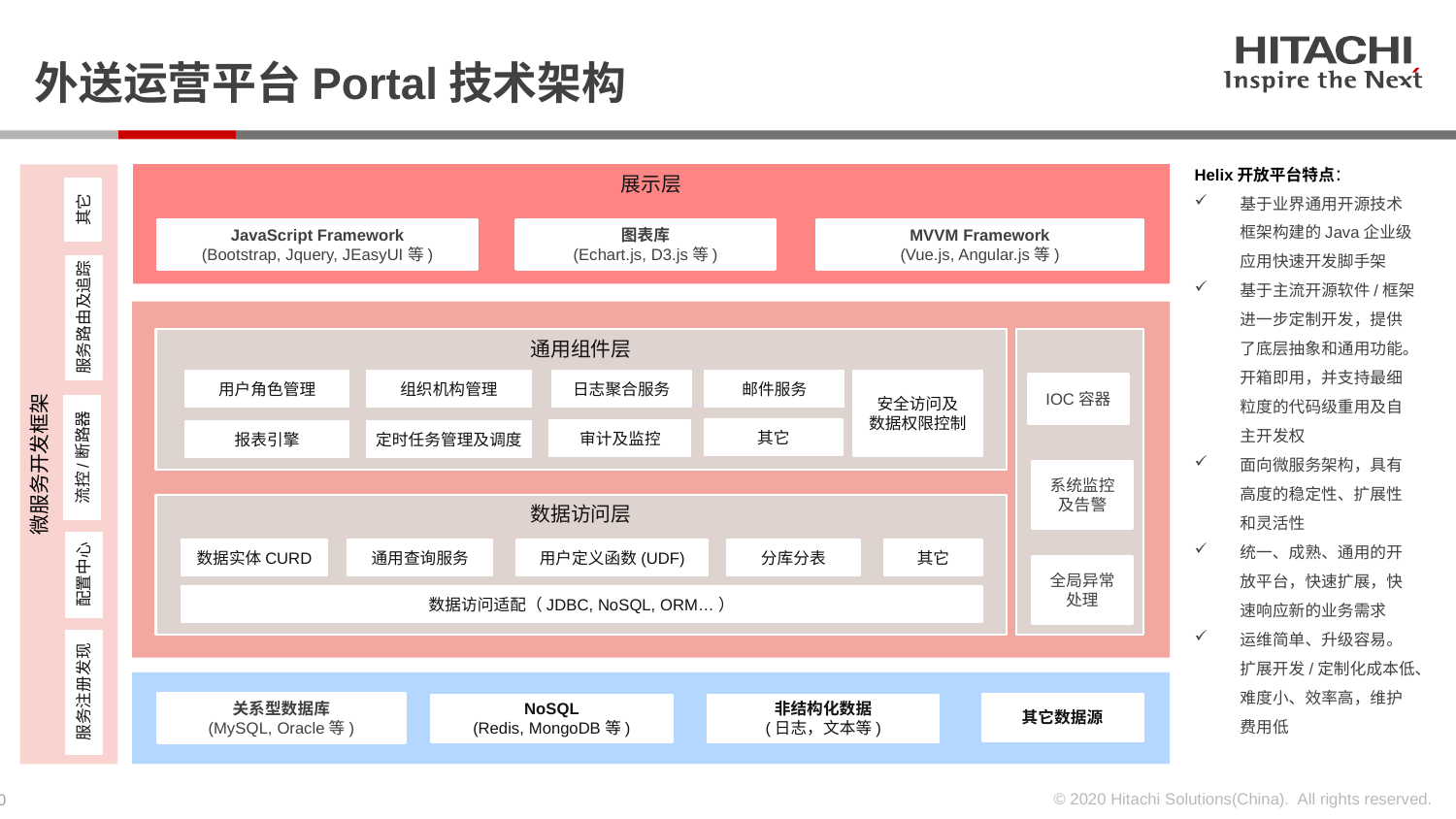

外送运营平台Portal技术架构
Helix开放平台特点：
基于业界通用开源技术框架构建的Java企业级应用快速开发脚手架
基于主流开源软件/框架进一步定制开发，提供了底层抽象和通用功能。开箱即用，并支持最细粒度的代码级重用及自主开发权
面向微服务架构，具有高度的稳定性、扩展性和灵活性
统一、成熟、通用的开放平台，快速扩展，快速响应新的业务需求
运维简单、升级容易。扩展开发/定制化成本低、难度小、效率高，维护费用低
展示层

JavaScript Framework
(Bootstrap, Jquery, JEasyUI等)
图表库
(Echart.js, D3.js等)
MVVM Framework
(Vue.js, Angular.js等)

通用组件层
日志聚合服务
安全访问及
数据权限控制
组织机构管理
用户角色管理
邮件服务
IOC容器
微服务开发框架
流控/断路器
其它
服务注册发现
配置中心
服务路由及追踪
其它
审计及监控
报表引擎
定时任务管理及调度
系统监控及告警
数据访问层
通用查询服务
其它
分库分表
数据实体CURD
用户定义函数(UDF)
全局异常处理
数据访问适配（JDBC, NoSQL, ORM…）

其它数据源
关系型数据库
(MySQL, Oracle等)
NoSQL
(Redis, MongoDB等)
非结构化数据
(日志，文本等)